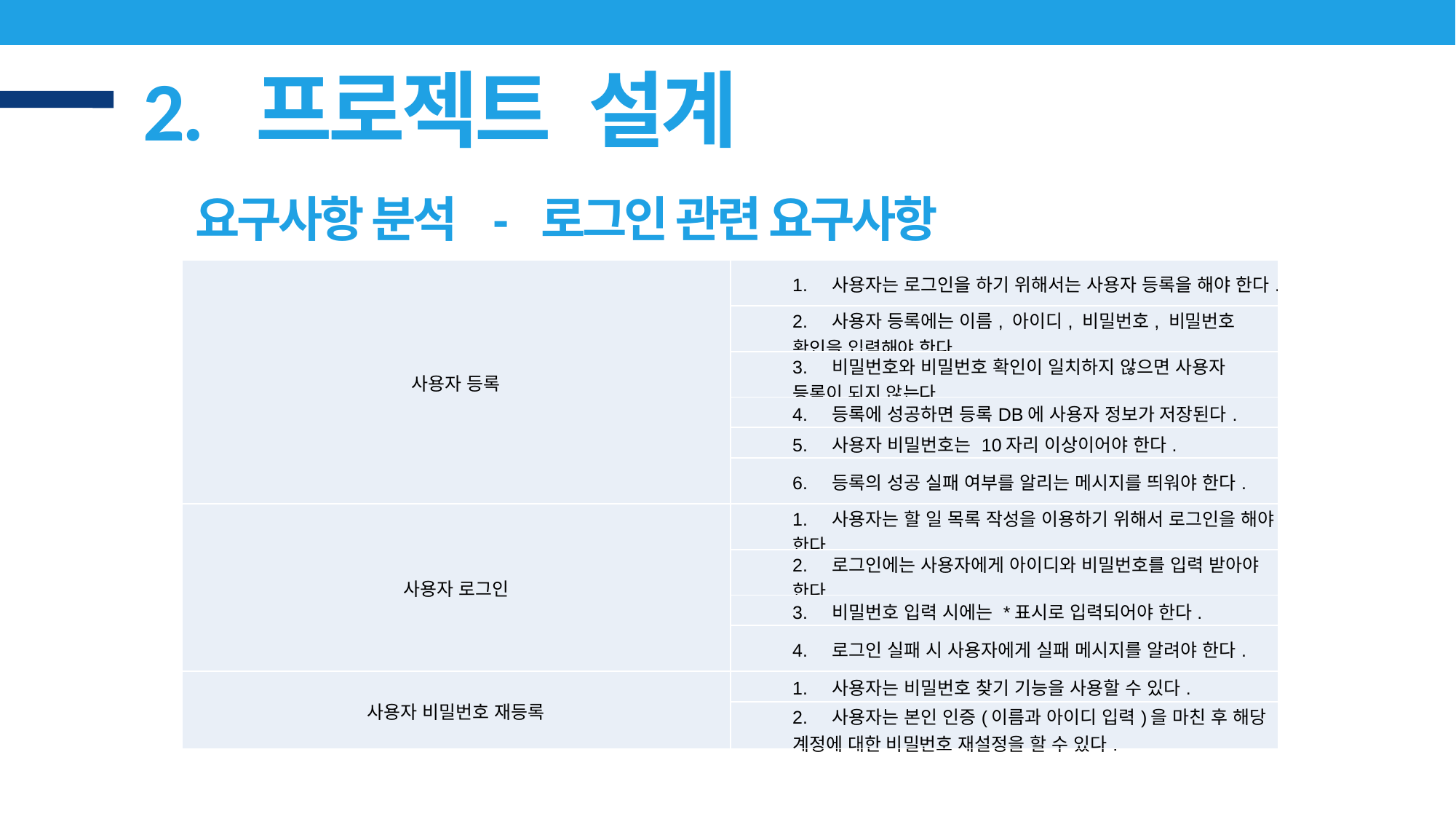

2.  프로젝트  설계

요구사항 분석  -  로그인 관련 요구사항
| 사용자 등록 | 1.    사용자는 로그인을 하기 위해서는 사용자 등록을 해야 한다. |
| --- | --- |
|  | 2.    사용자 등록에는 이름, 아이디, 비밀번호, 비밀번호 확인을 입력해야 한다. |
|  | 3.    비밀번호와 비밀번호 확인이 일치하지 않으면 사용자 등록이 되지 않는다. |
|  | 4.    등록에 성공하면 등록DB에 사용자 정보가 저장된다. |
|  | 5.    사용자 비밀번호는 10자리 이상이어야 한다. |
|  | 6.    등록의 성공 실패 여부를 알리는 메시지를 띄워야 한다. |
| 사용자 로그인 | 1.    사용자는 할 일 목록 작성을 이용하기 위해서 로그인을 해야 한다. |
|  | 2.    로그인에는 사용자에게 아이디와 비밀번호를 입력 받아야 한다. |
|  | 3.    비밀번호 입력 시에는 \*표시로 입력되어야 한다. |
|  | 4.    로그인 실패 시 사용자에게 실패 메시지를 알려야 한다. |
| 사용자 비밀번호 재등록 | 1.    사용자는 비밀번호 찾기 기능을 사용할 수 있다. |
|  | 2.    사용자는 본인 인증(이름과 아이디 입력)을 마친 후 해당 계정에 대한 비밀번호 재설정을 할 수 있다. |